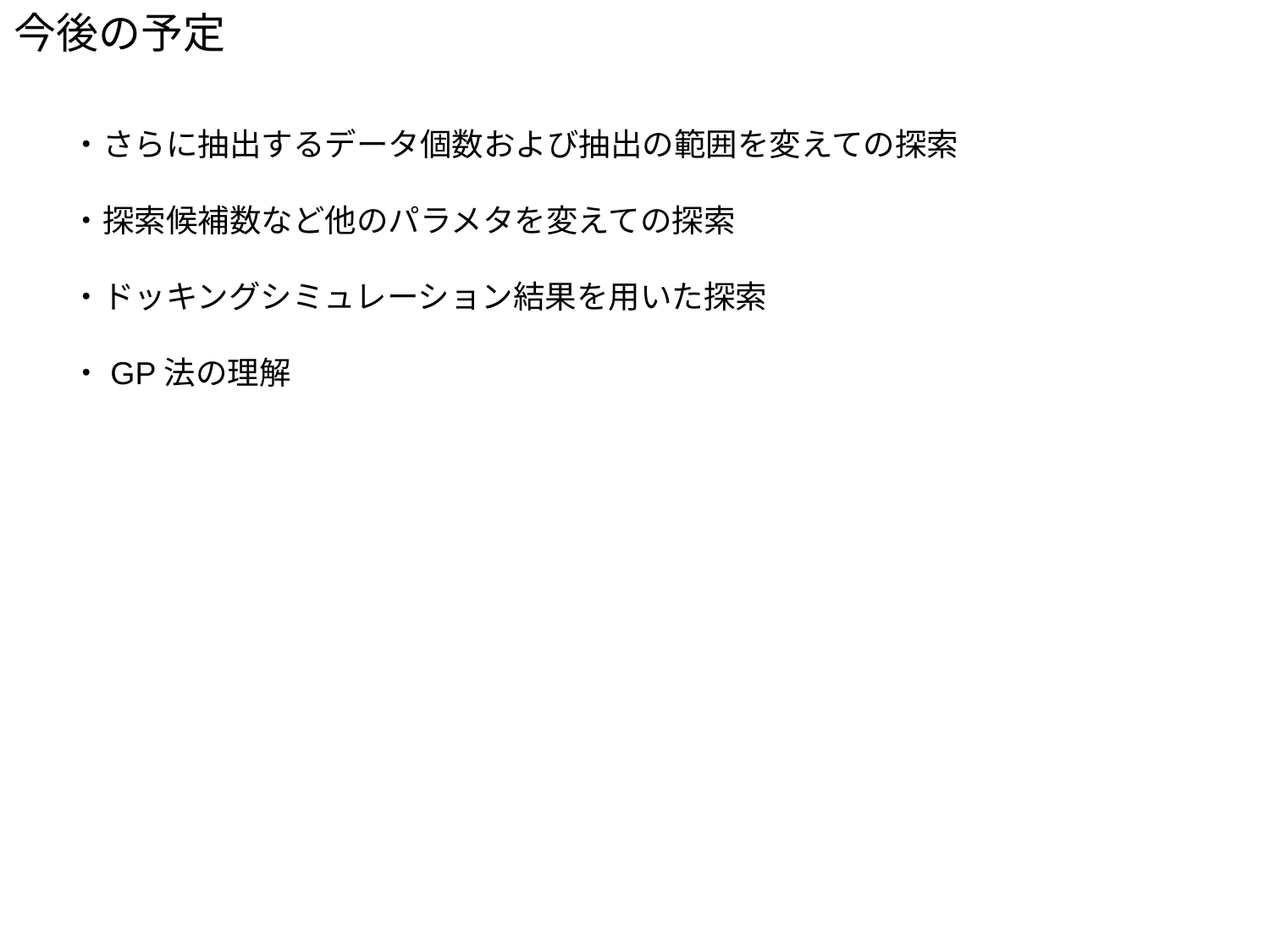

今後の予定
・さらに抽出するデータ個数および抽出の範囲を変えての探索

・探索候補数など他のパラメタを変えての探索

・ドッキングシミュレーション結果を用いた探索

・GP法の理解